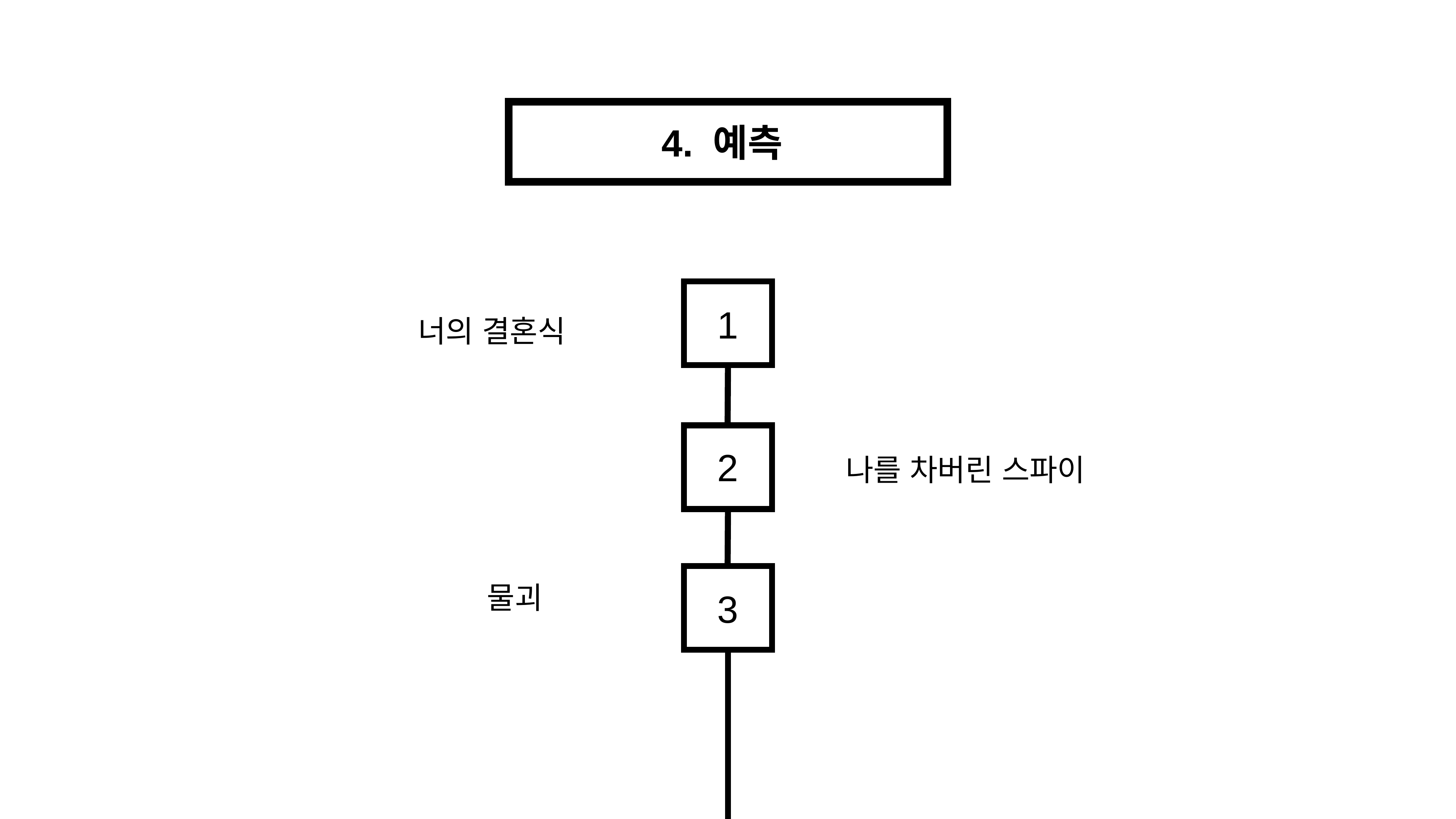

4. 예측

너의 결혼식
1

나를 차버린 스파이
2

물괴
3